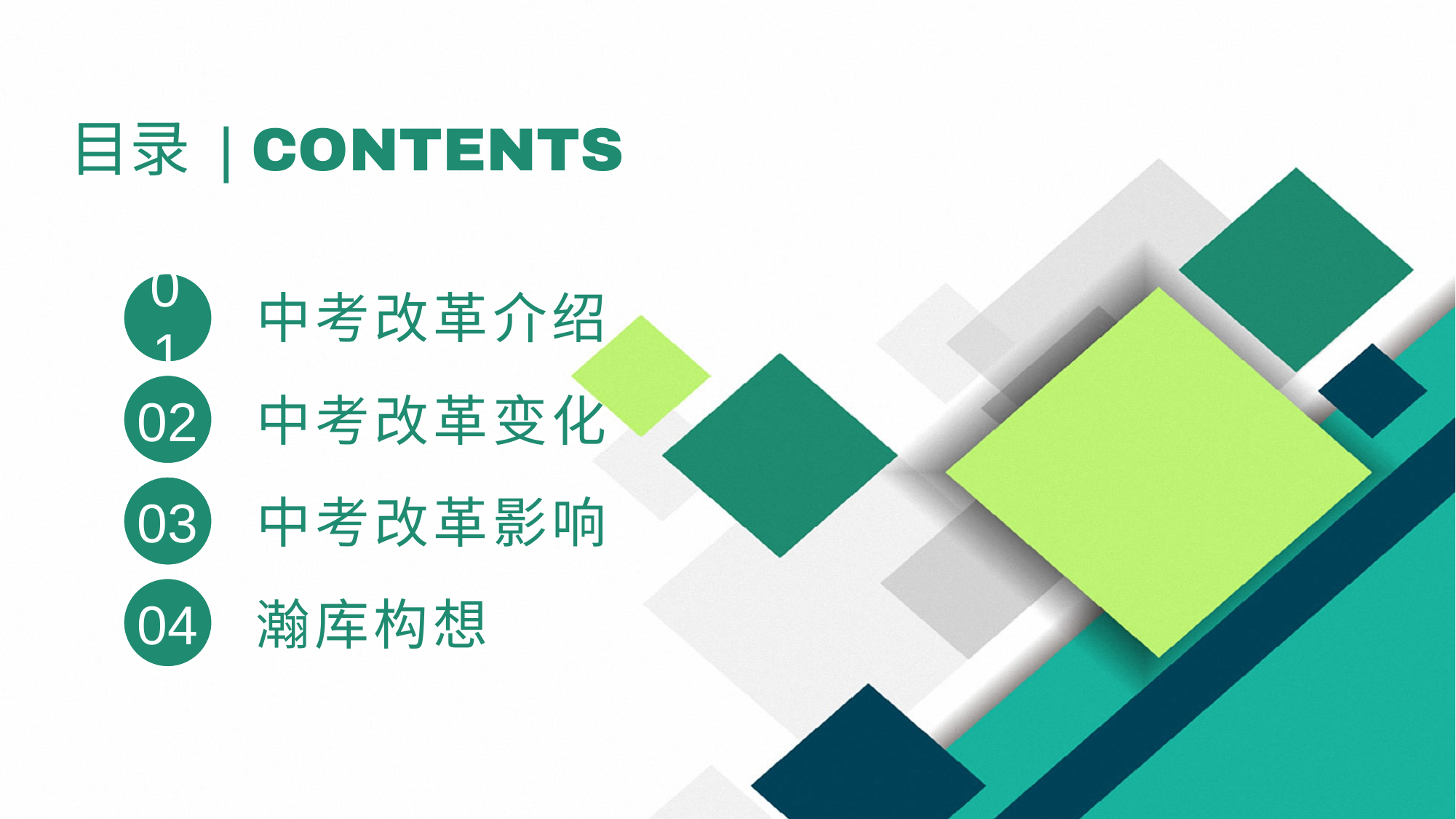

目录 | CONTENTS
01
中考改革介绍
02
中考改革变化
03
中考改革影响
04
瀚库构想